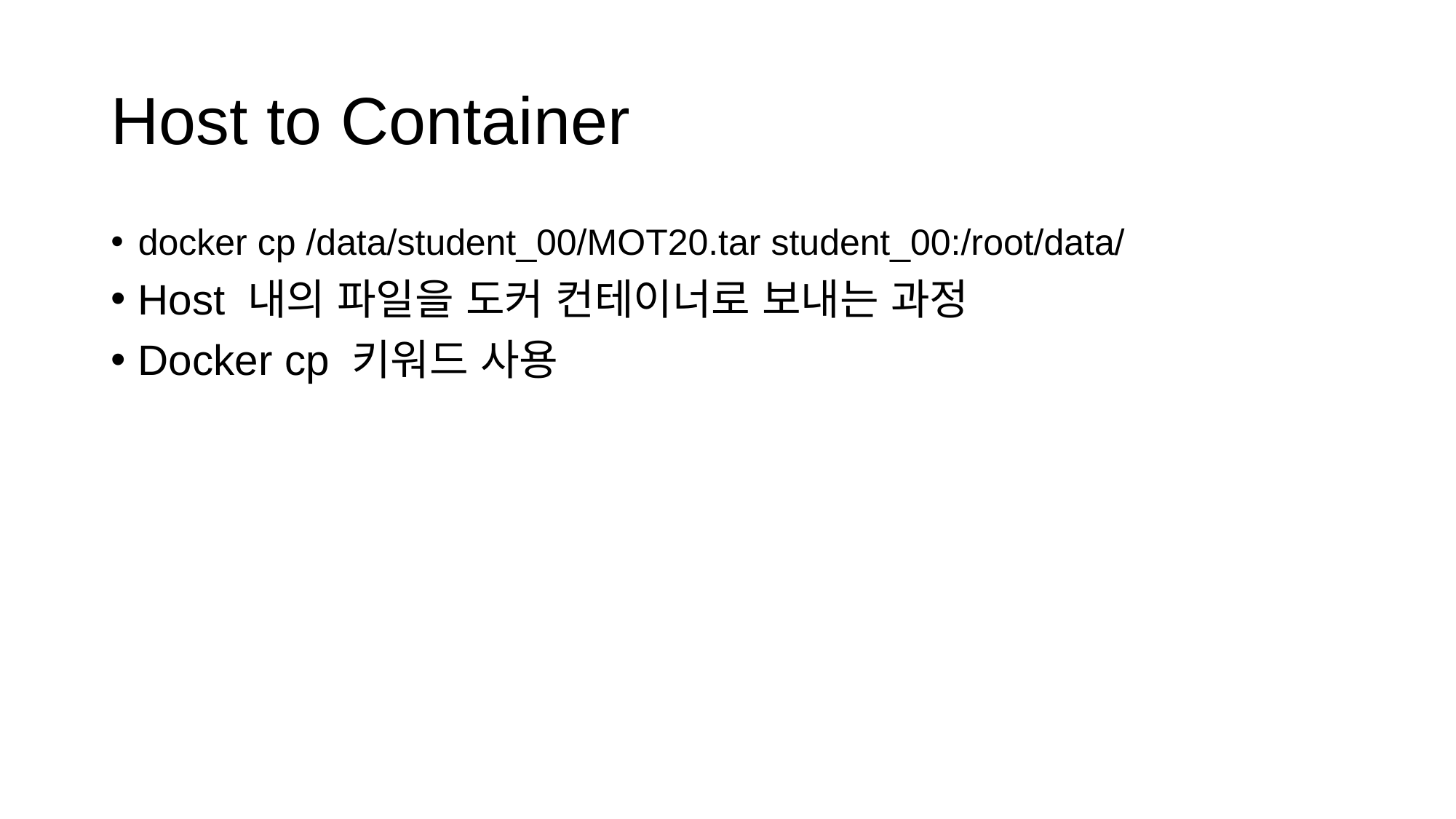

# Host to Container
docker cp /data/student_00/MOT20.tar student_00:/root/data/
Host 내의 파일을 도커 컨테이너로 보내는 과정
Docker cp 키워드 사용